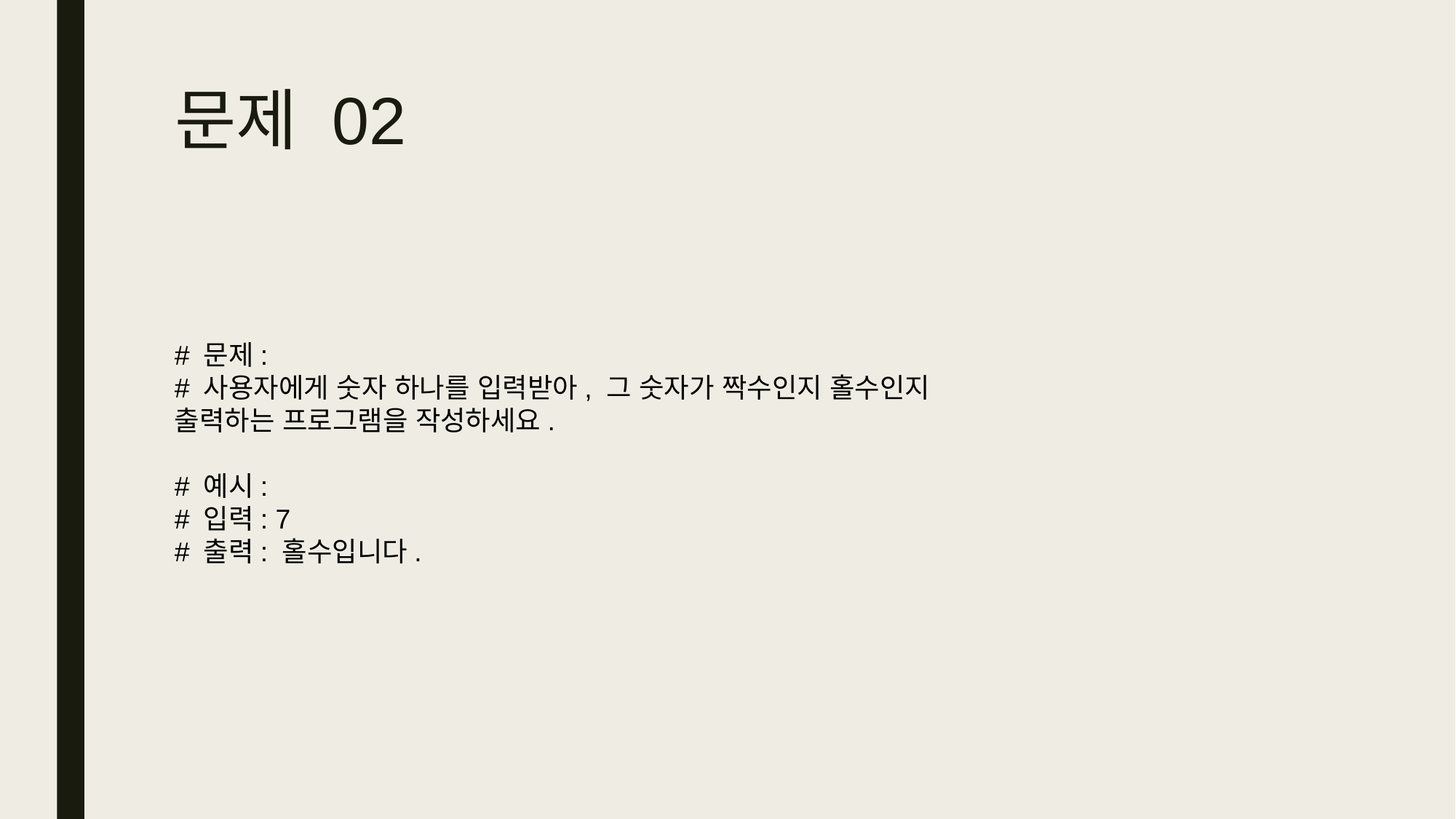

# 문제 02
# 문제:
# 사용자에게 숫자 하나를 입력받아, 그 숫자가 짝수인지 홀수인지 출력하는 프로그램을 작성하세요.

# 예시:
# 입력: 7
# 출력: 홀수입니다.